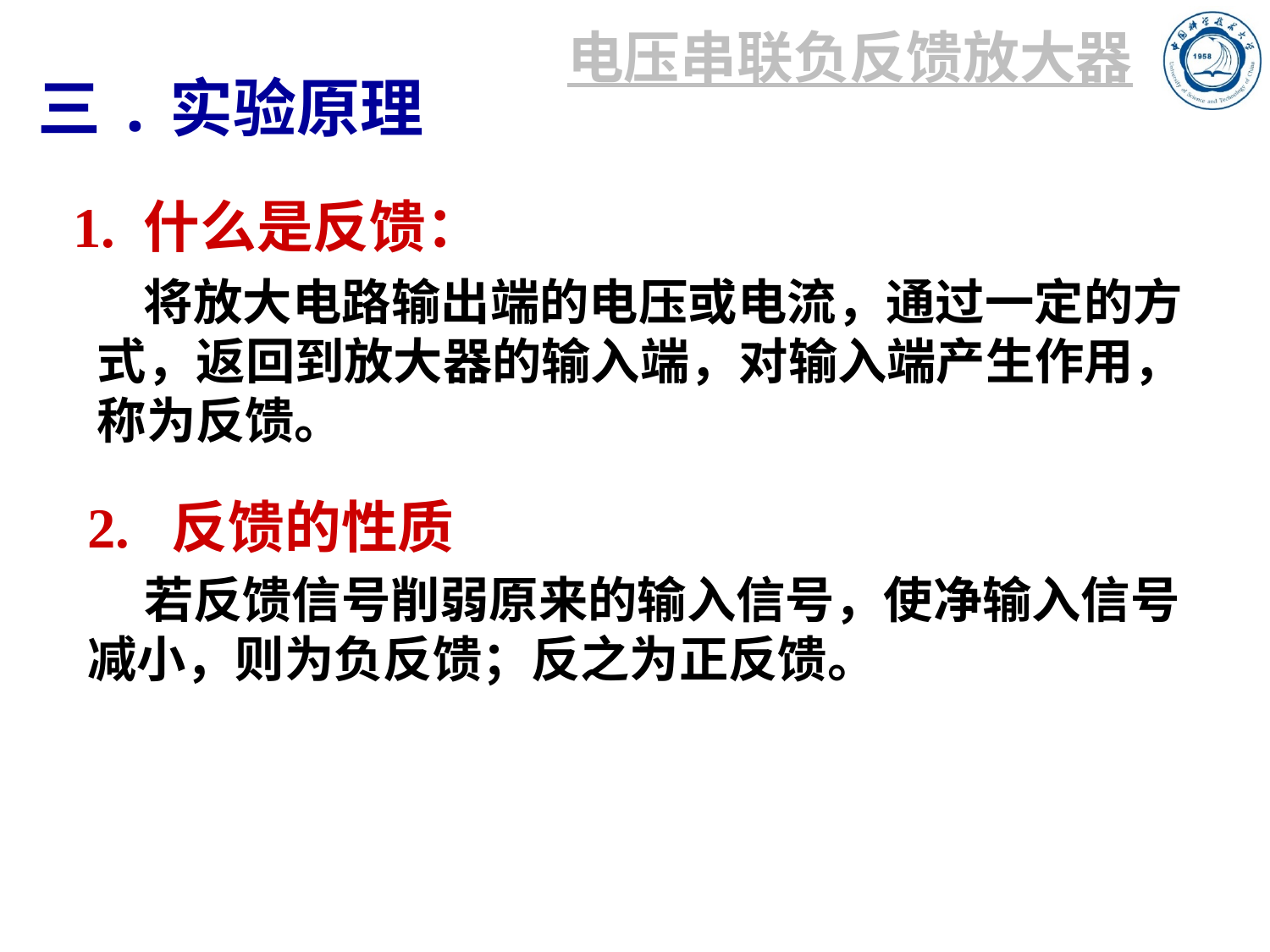

电压串联负反馈放大器
# 三.实验原理
1. 什么是反馈：
   将放大电路输出端的电压或电流，通过一定的方式，返回到放大器的输入端，对输入端产生作用，称为反馈。
2.  反馈的性质
    若反馈信号削弱原来的输入信号，使净输入信号减小，则为负反馈；反之为正反馈。